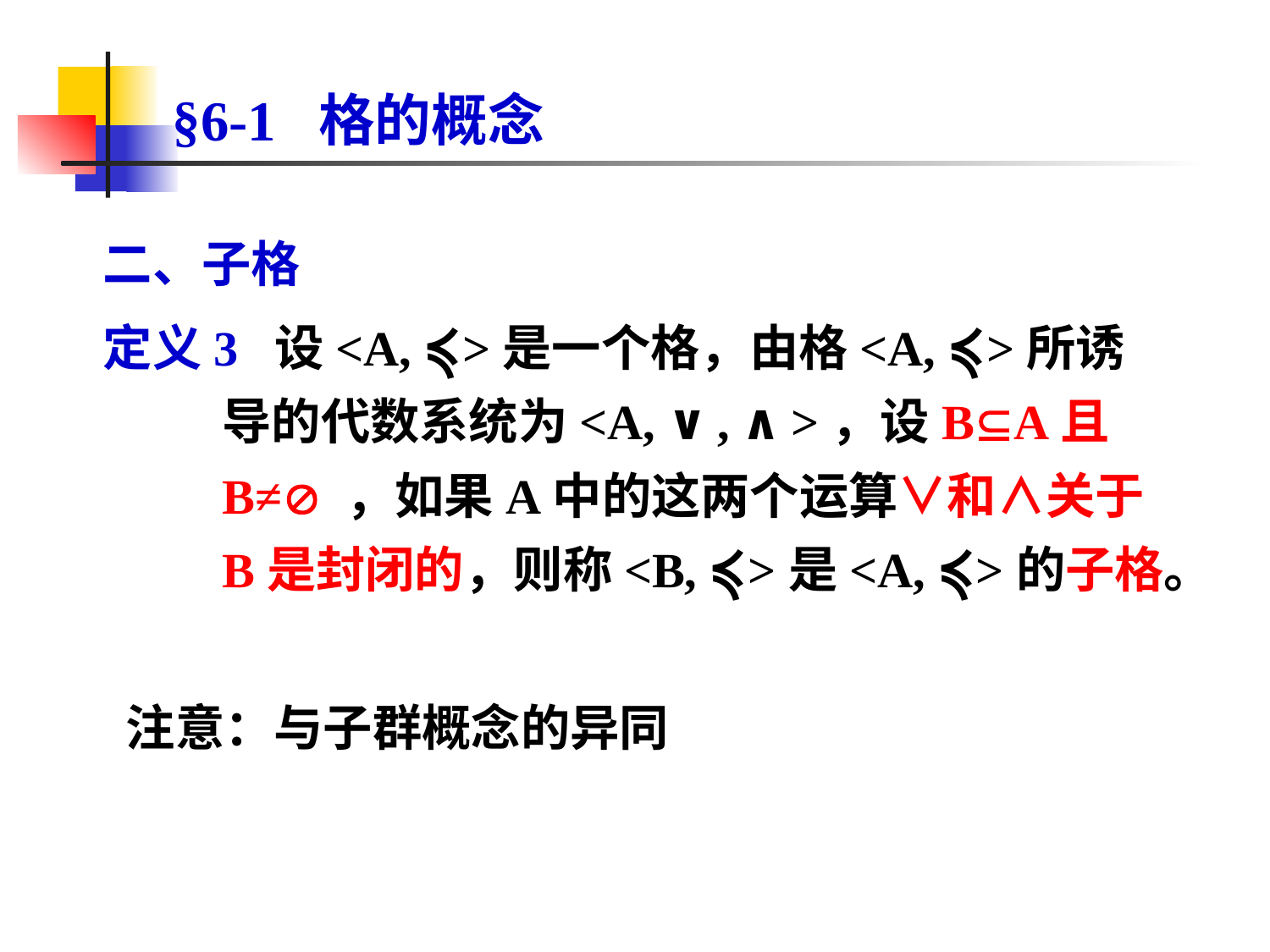

# §6-1  格的概念
二、子格
定义3  设<A, ≼>是一个格，由格<A, ≼>所诱导的代数系统为<A, ∨, ∧>，设B⊆A且B≠∅ ，如果A中的这两个运算∨和∧关于B是封闭的，则称<B, ≼>是<A, ≼>的子格。
 注意：与子群概念的异同
13